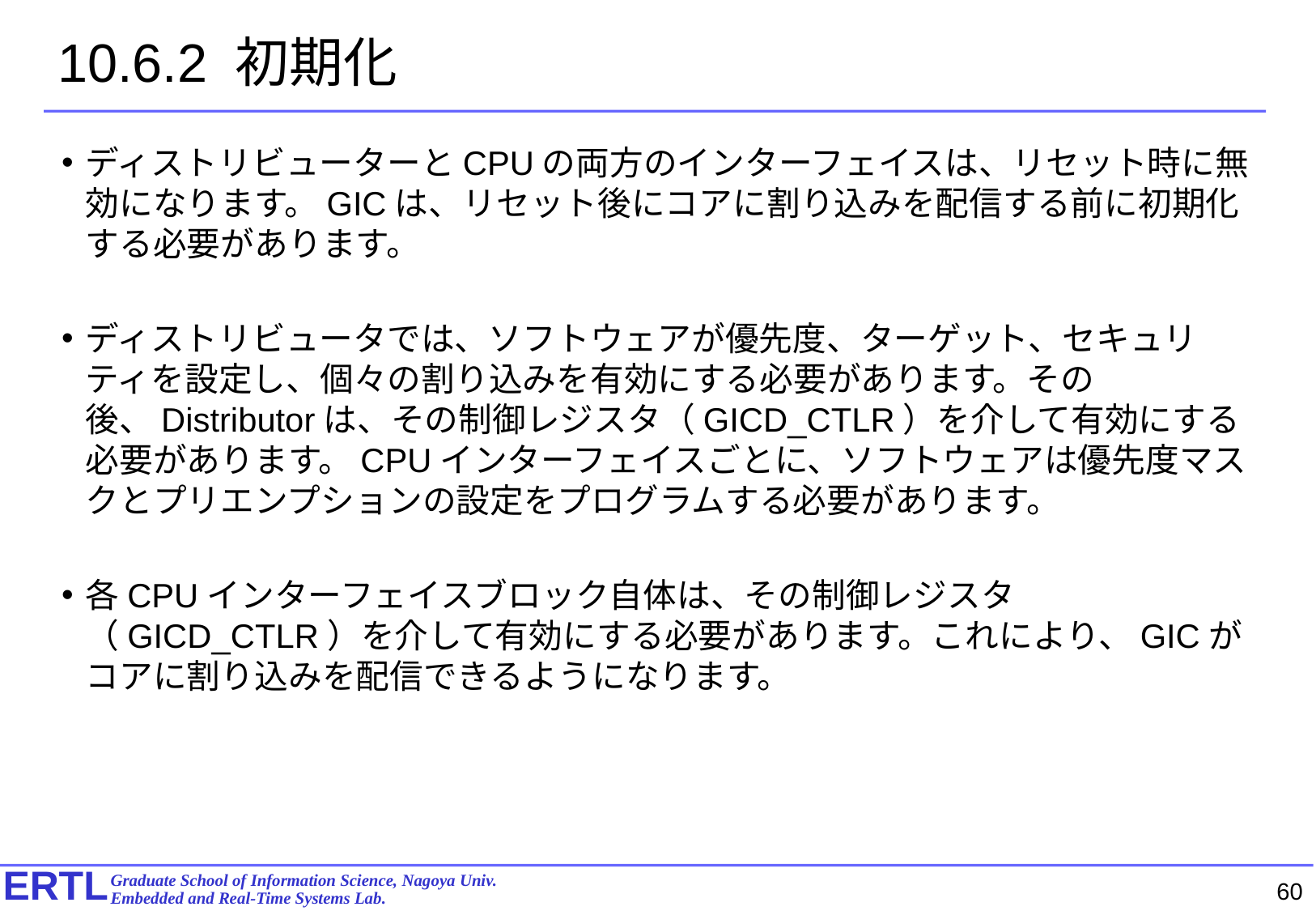

# 10.6.2 初期化
ディストリビューターとCPUの両方のインターフェイスは、リセット時に無効になります。GICは、リセット後にコアに割り込みを配信する前に初期化する必要があります。

ディストリビュータでは、ソフトウェアが優先度、ターゲット、セキュリティを設定し、個々の割り込みを有効にする必要があります。その後、Distributorは、その制御レジスタ（GICD_CTLR）を介して有効にする必要があります。CPUインターフェイスごとに、ソフトウェアは優先度マスクとプリエンプションの設定をプログラムする必要があります。

各CPUインターフェイスブロック自体は、その制御レジスタ（GICD_CTLR）を介して有効にする必要があります。これにより、GICがコアに割り込みを配信できるようになります。

60